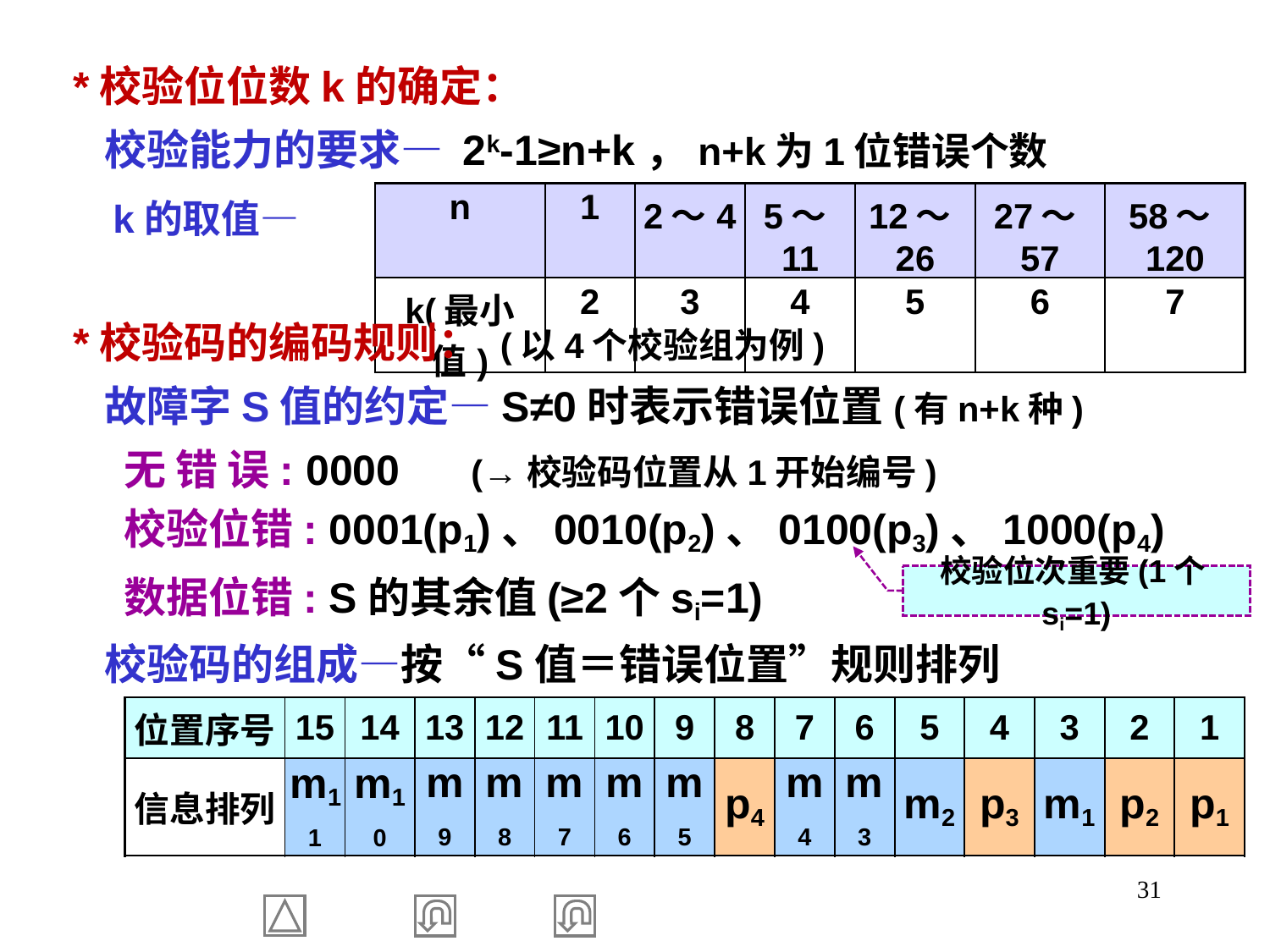

*校验位位数k的确定：
      校验能力的要求— 2k-1≥n+k，n+k为1位错误个数
       k的取值—
| n | 1 | 2～4 | 5～11 | 12～26 | 27～57 | 58～120 |
| --- | --- | --- | --- | --- | --- | --- |
| k(最小值) | 2 | 3 | 4 | 5 | 6 | 7 |
   *校验码的编码规则： (以4个校验组为例)
      故障字S值的约定—S≠0时表示错误位置(有n+k种)
        无 错 误: 0000      (→校验码位置从1开始编号)
        校验位错: 0001(p1)、0010(p2)、0100(p3)、1000(p4)
        数据位错: S的其余值(≥2个si=1)
校验位次重要(1个si=1)
      校验码的组成—按“S值＝错误位置”规则排列
| 位置序号 | 15 | 14 | 13 | 12 | 11 | 10 | 9 | 8 | 7 | 6 | 5 | 4 | 3 | 2 | 1 |
| --- | --- | --- | --- | --- | --- | --- | --- | --- | --- | --- | --- | --- | --- | --- | --- |
| 信息排列 | m11 | m10 | m9 | m8 | m7 | m6 | m5 | p4 | m4 | m3 | m2 | p3 | m1 | p2 | p1 |
31